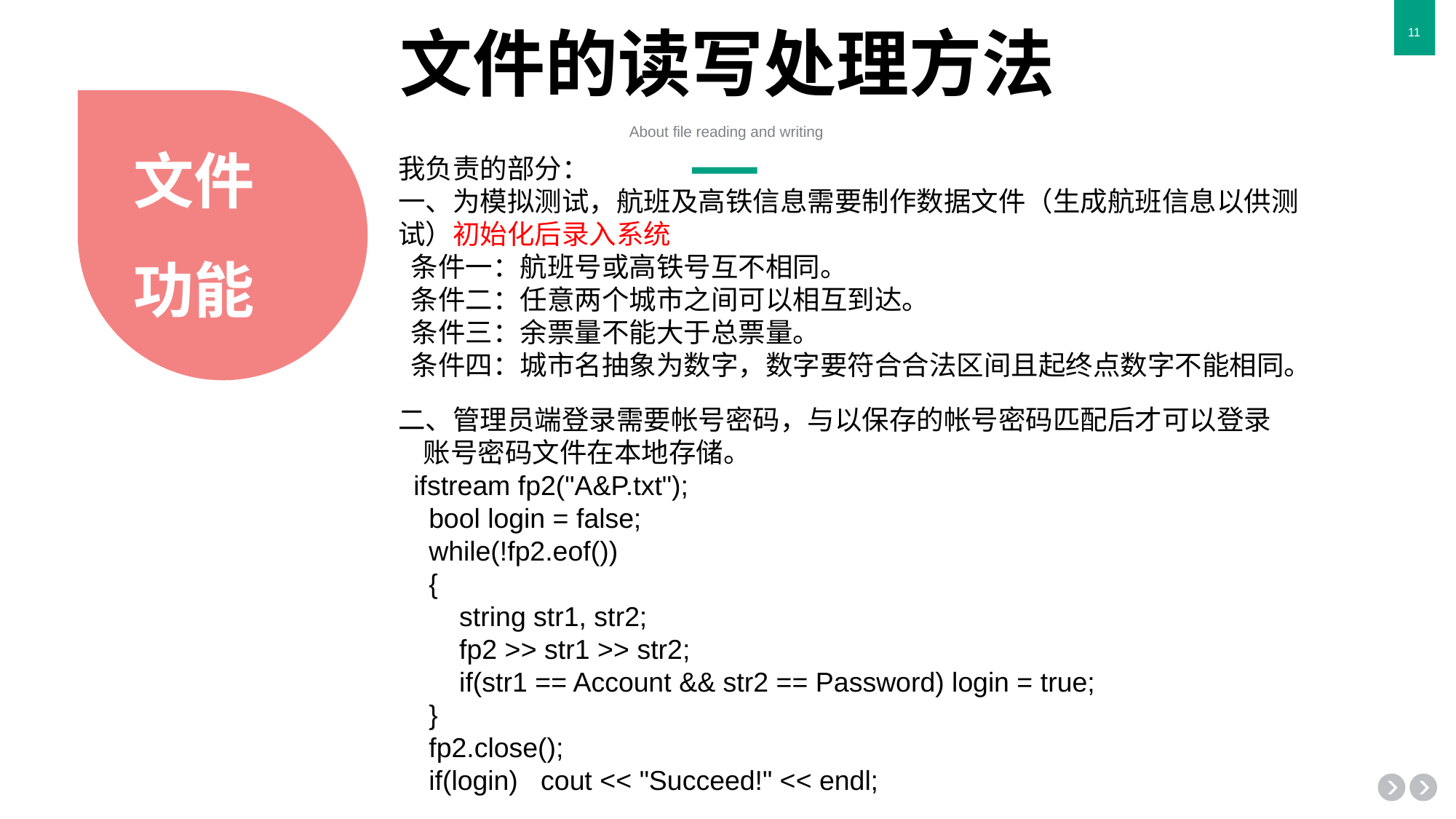

# 文件的读写处理方法

文件功能
About file reading and writing
我负责的部分：
一、为模拟测试，航班及高铁信息需要制作数据文件（生成航班信息以供测试）初始化后录入系统
 条件一：航班号或高铁号互不相同。
 条件二：任意两个城市之间可以相互到达。
 条件三：余票量不能大于总票量。
 条件四：城市名抽象为数字，数字要符合合法区间且起终点数字不能相同。

二、管理员端登录需要帐号密码，与以保存的帐号密码匹配后才可以登录
   账号密码文件在本地存储。
  ifstream fp2("A&P.txt");
    bool login = false;
    while(!fp2.eof())
    {
        string str1, str2;
        fp2 >> str1 >> str2;
        if(str1 == Account && str2 == Password) login = true;
    }
    fp2.close();
    if(login)   cout << "Succeed!" << endl;